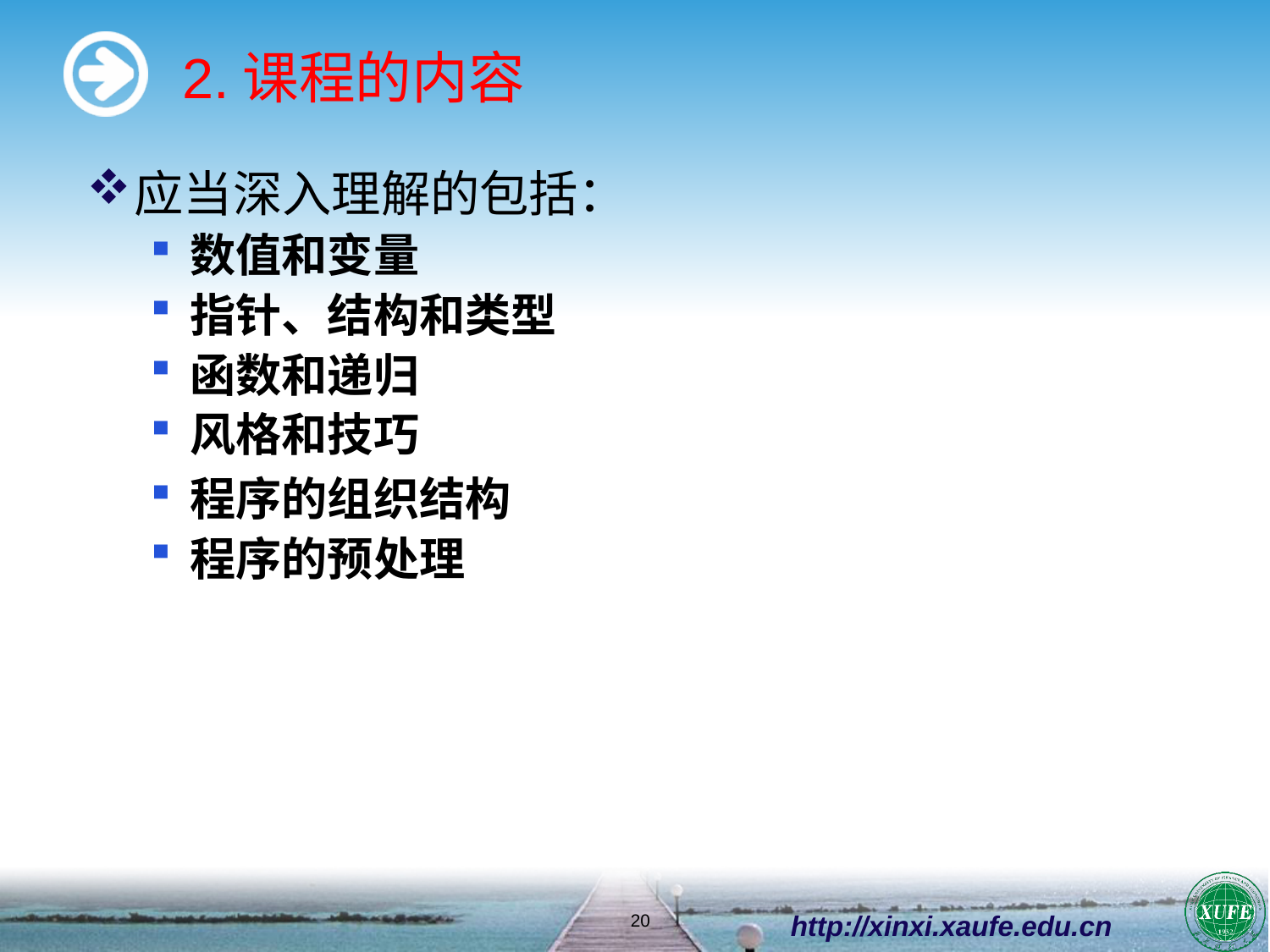

# 2.课程的内容
应当深入理解的包括：
数值和变量
指针、结构和类型
函数和递归
风格和技巧
程序的组织结构
程序的预处理
http://xinxi.xaufe.edu.cn
20